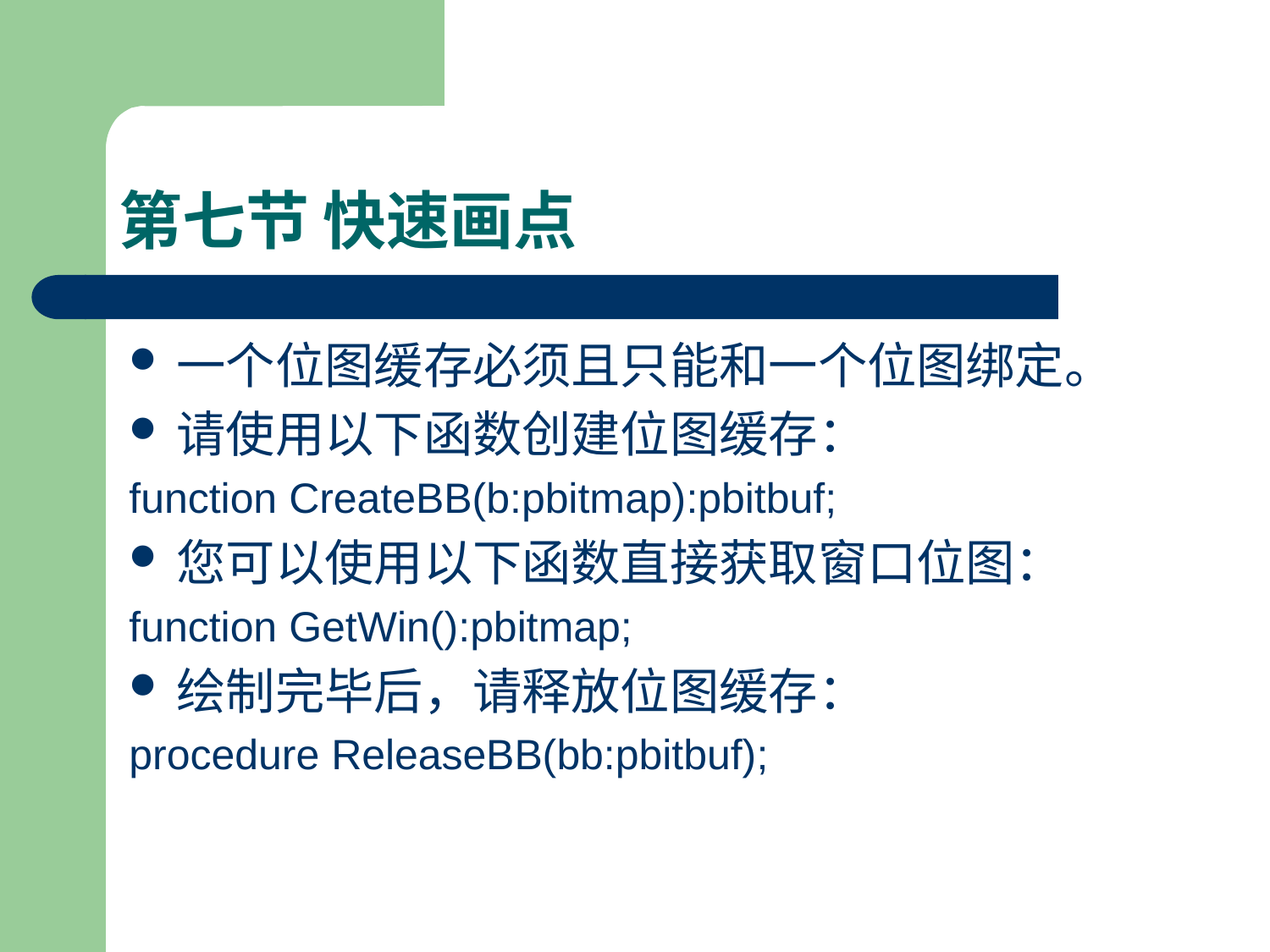

# 第七节 快速画点
一个位图缓存必须且只能和一个位图绑定。
请使用以下函数创建位图缓存：
function CreateBB(b:pbitmap):pbitbuf;
您可以使用以下函数直接获取窗口位图：
function GetWin():pbitmap;
绘制完毕后，请释放位图缓存：
procedure ReleaseBB(bb:pbitbuf);